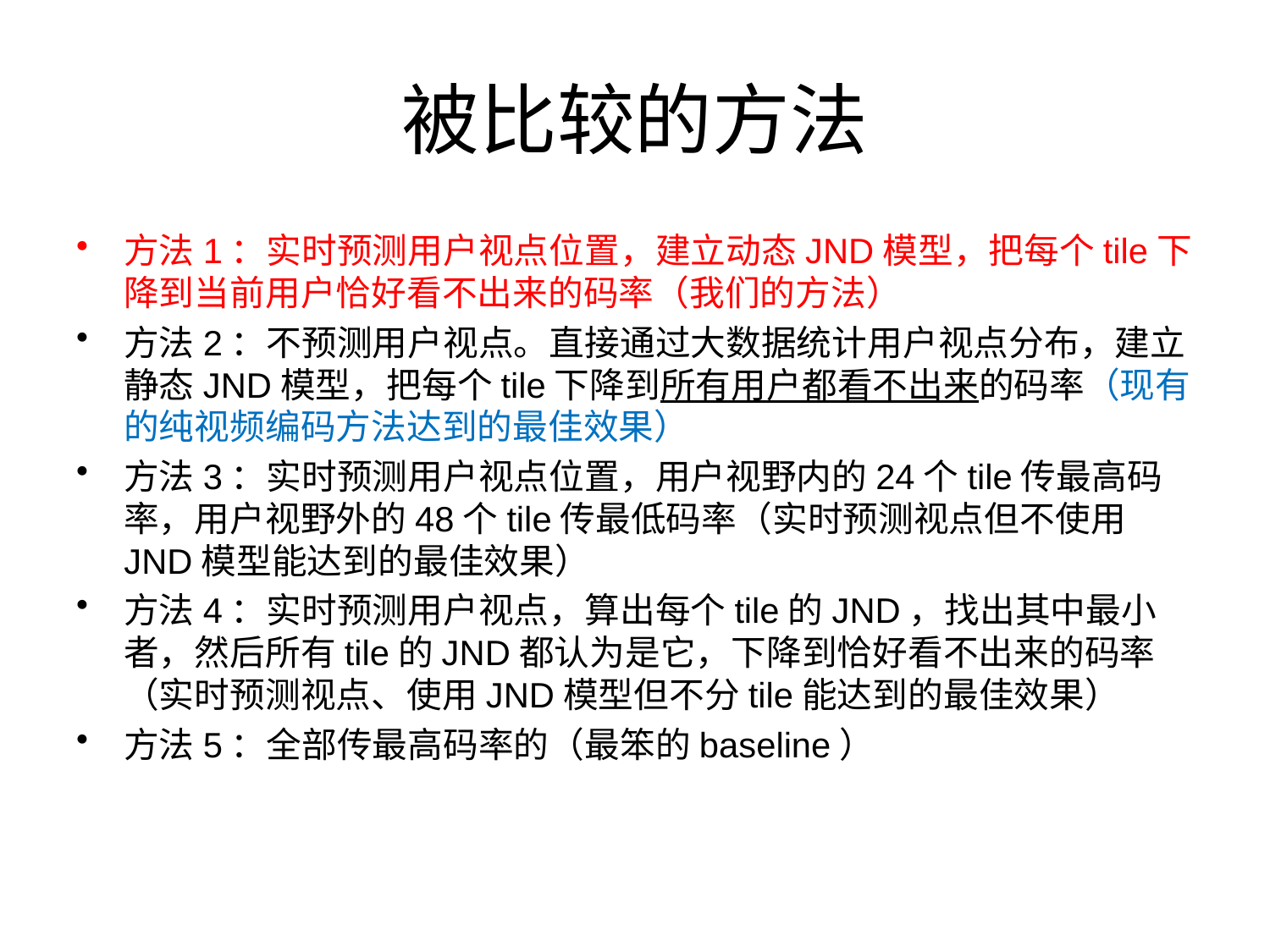

# 被比较的方法
方法1：实时预测用户视点位置，建立动态JND模型，把每个tile下降到当前用户恰好看不出来的码率（我们的方法）
方法2：不预测用户视点。直接通过大数据统计用户视点分布，建立静态JND模型，把每个tile下降到所有用户都看不出来的码率（现有的纯视频编码方法达到的最佳效果）
方法3：实时预测用户视点位置，用户视野内的24个tile传最高码率，用户视野外的48个tile传最低码率（实时预测视点但不使用JND模型能达到的最佳效果）
方法4：实时预测用户视点，算出每个tile的JND，找出其中最小者，然后所有tile的JND都认为是它，下降到恰好看不出来的码率（实时预测视点、使用JND模型但不分tile能达到的最佳效果）
方法5：全部传最高码率的（最笨的baseline）